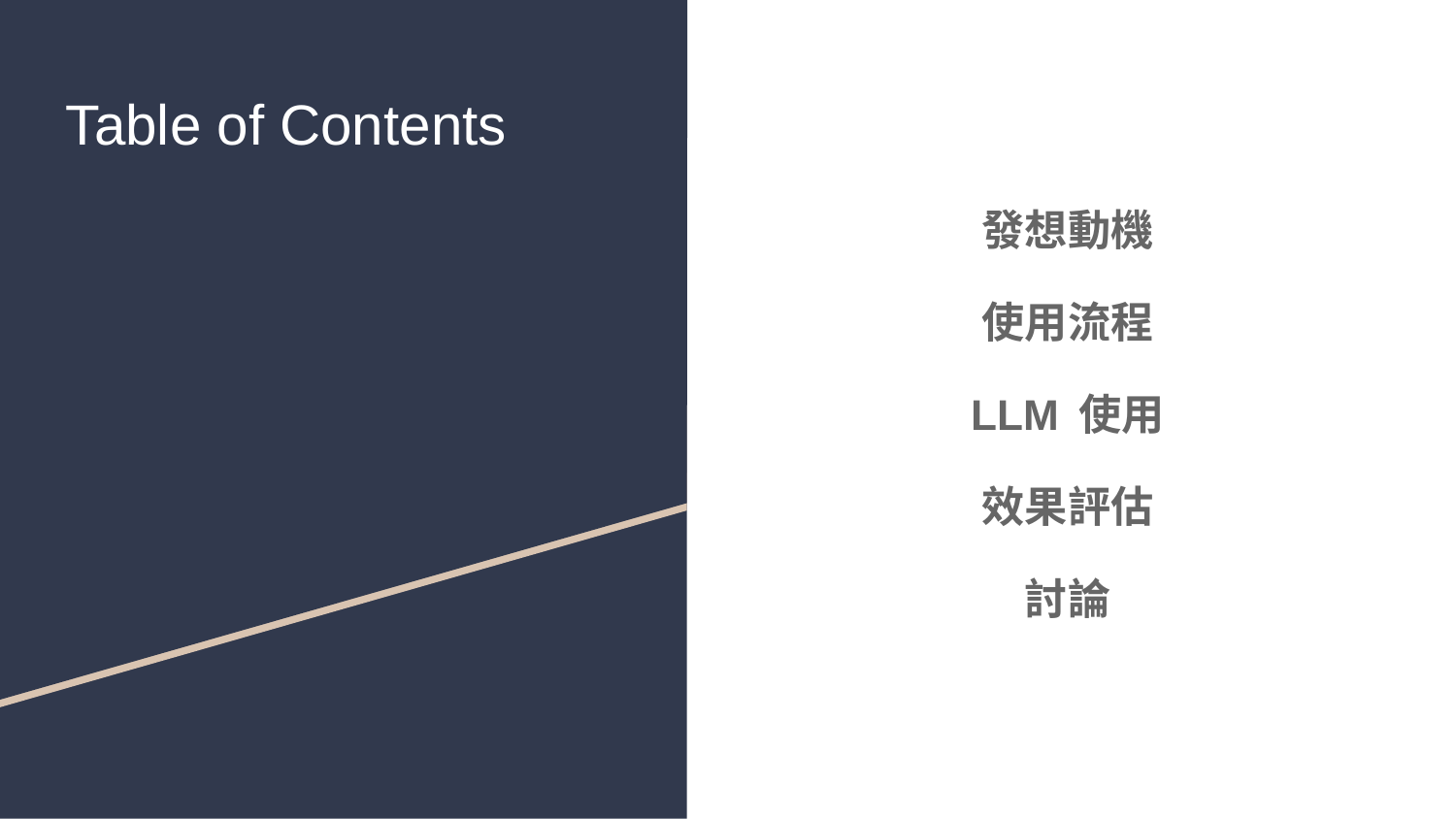

# Table of Contents
發想動機
使用流程
LLM 使用
效果評估
討論